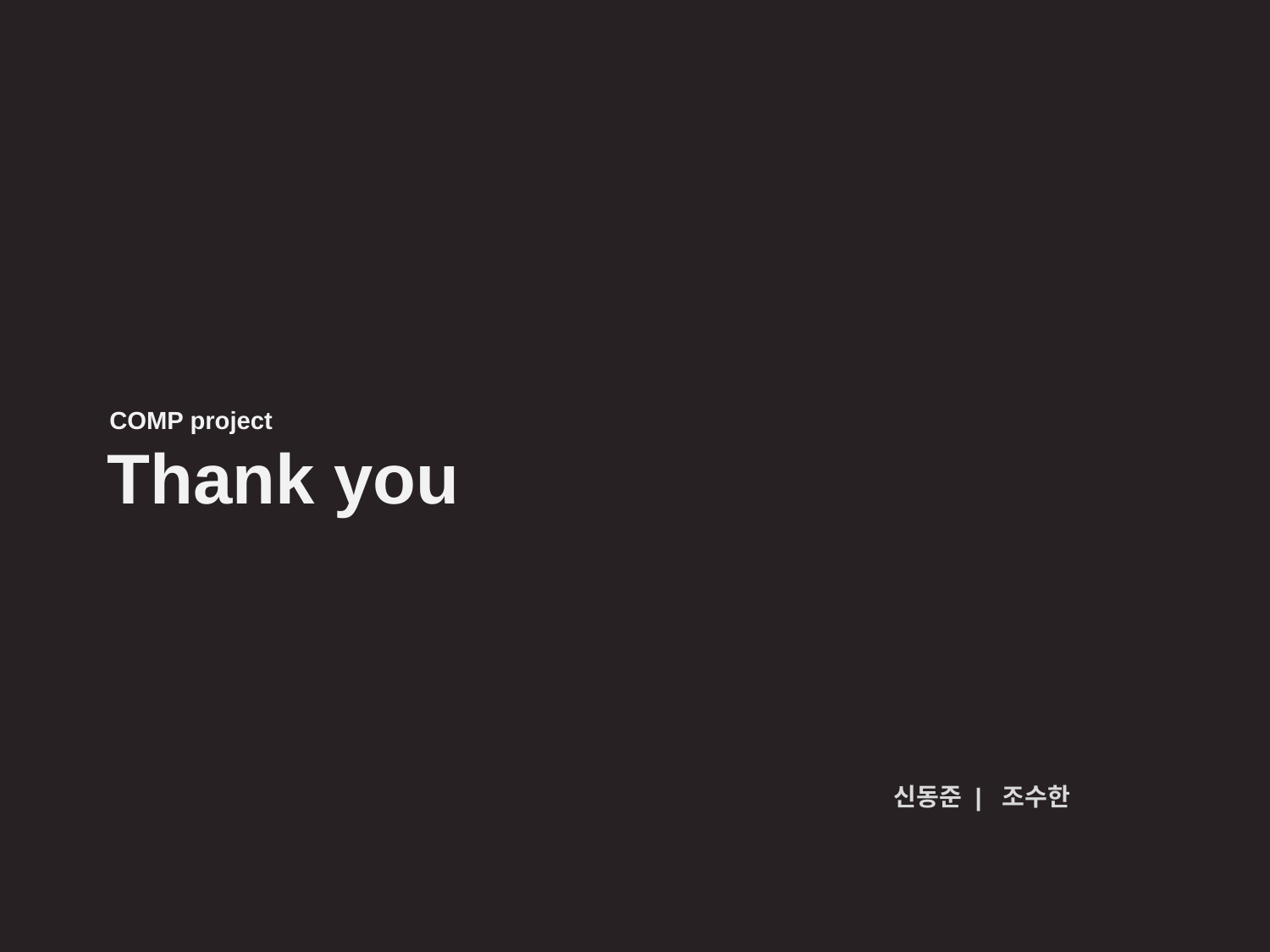

COMP project
Thank you
신동준 |  조수한